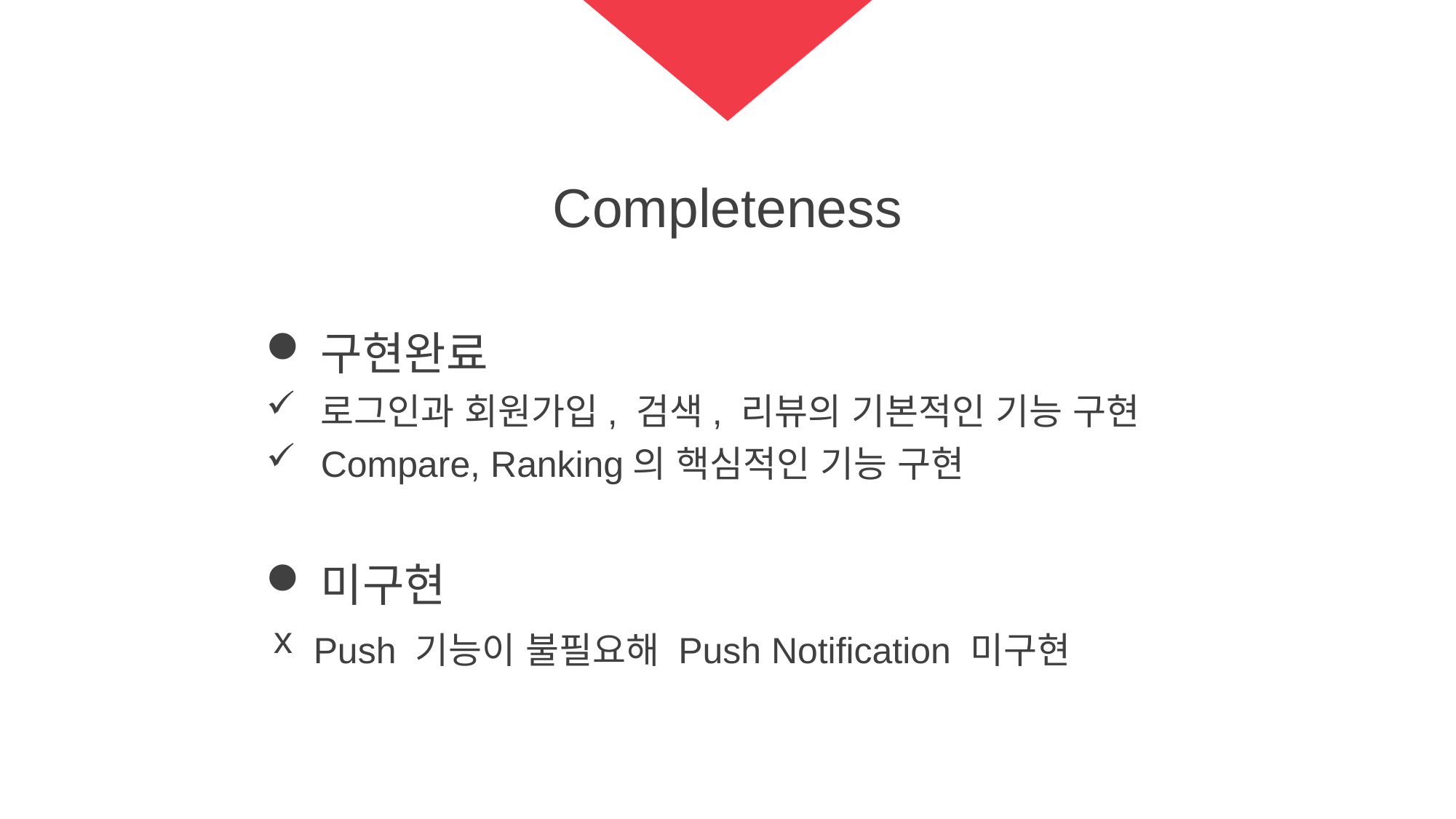

Completeness
구현완료
로그인과 회원가입, 검색, 리뷰의 기본적인 기능 구현
Compare, Ranking의 핵심적인 기능 구현

미구현
    Push 기능이 불필요해 Push Notification 미구현
x